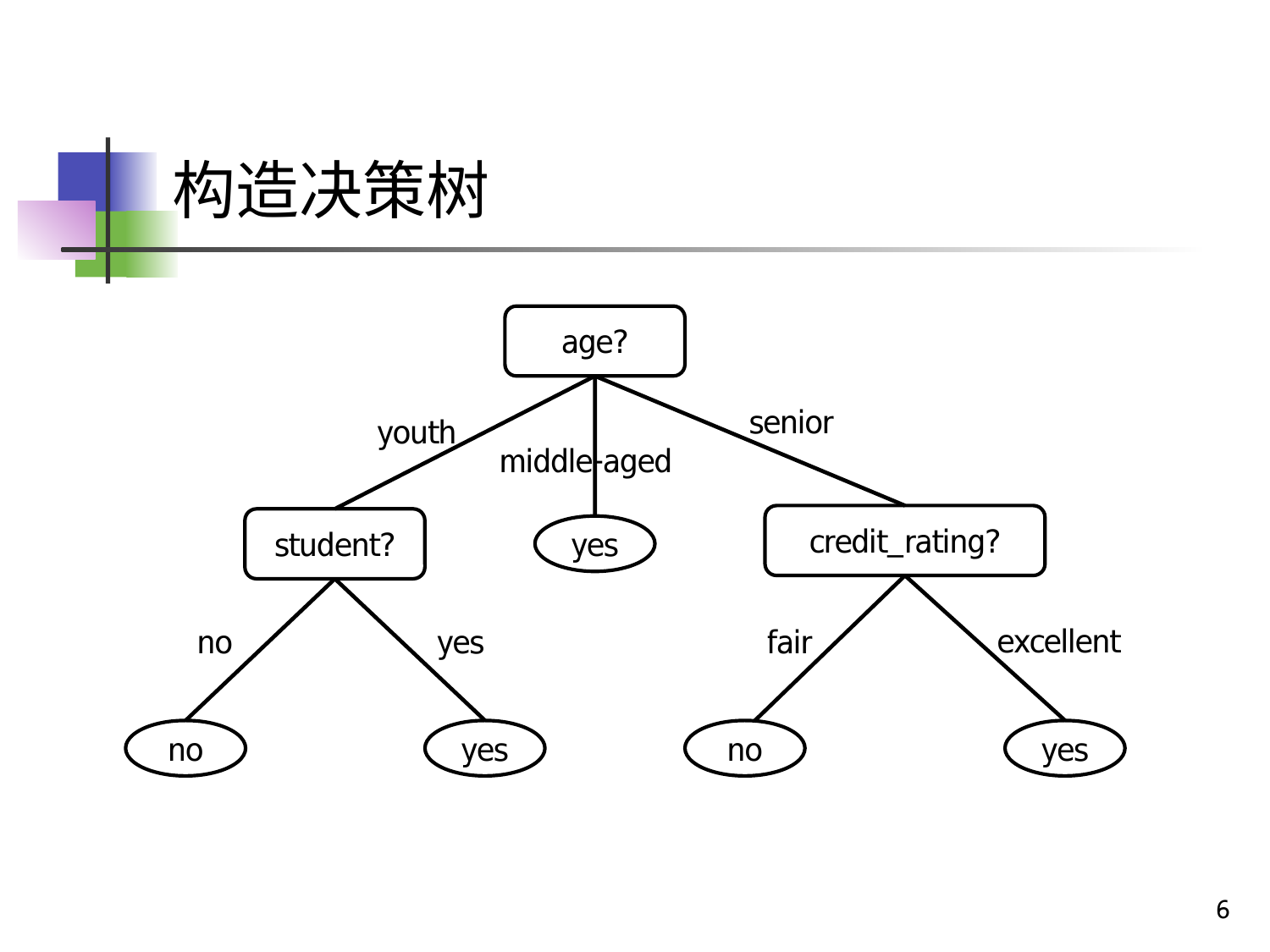

# 构造决策树
age?
senior
youth
middle-aged
credit_rating?
student?
yes
excellent
no
yes
fair
no
yes
no
yes
6